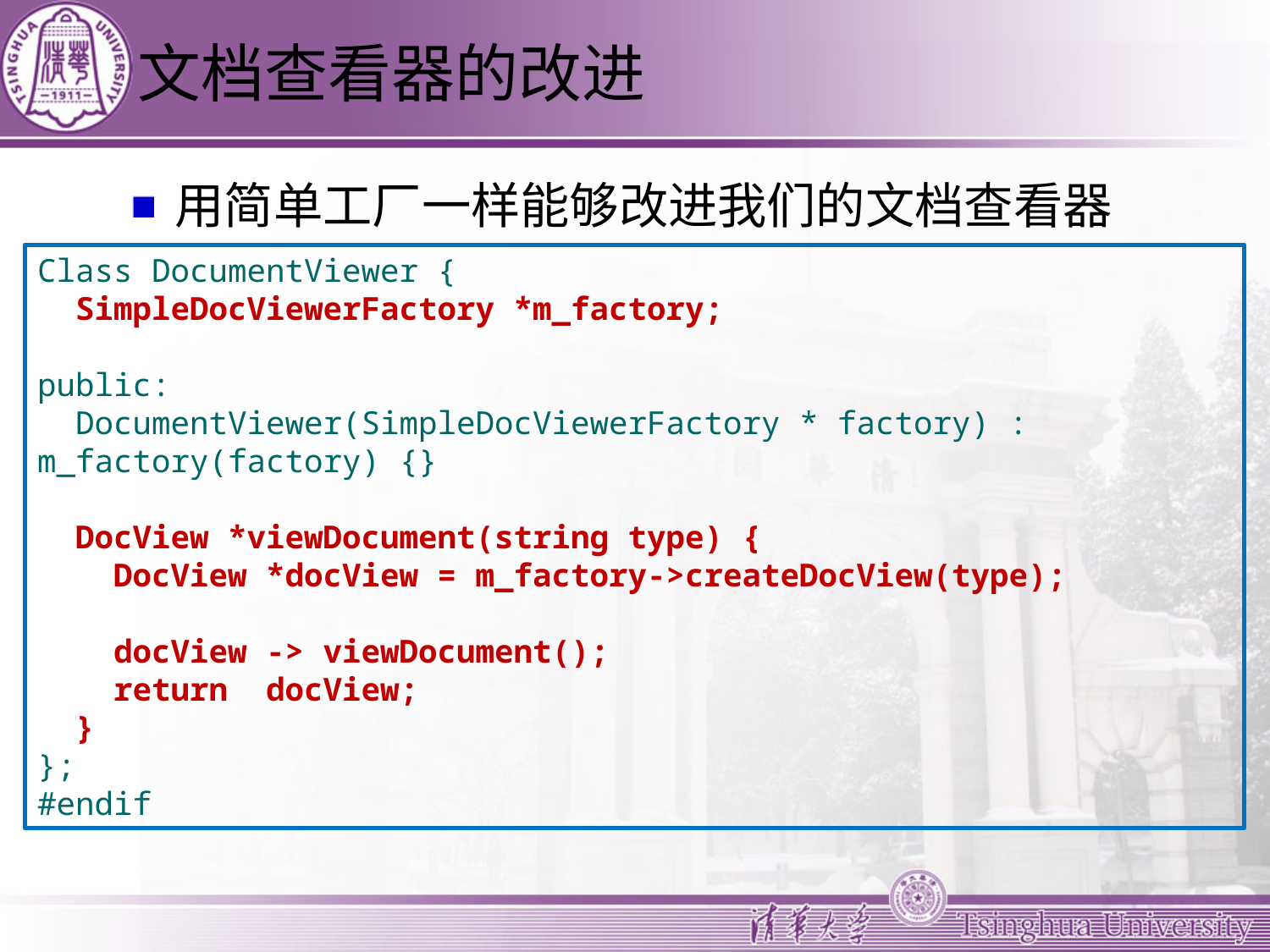

# 文档查看器的改进
用简单工厂一样能够改进我们的文档查看器

Class DocumentViewer {
  SimpleDocViewerFactory *m_factory;

public:
  DocumentViewer(SimpleDocViewerFactory * factory) : m_factory(factory) {}

  DocView *viewDocument(string type) {
    DocView *docView = m_factory->createDocView(type);

    docView -> viewDocument();
    return  docView;
  }
};
#endif